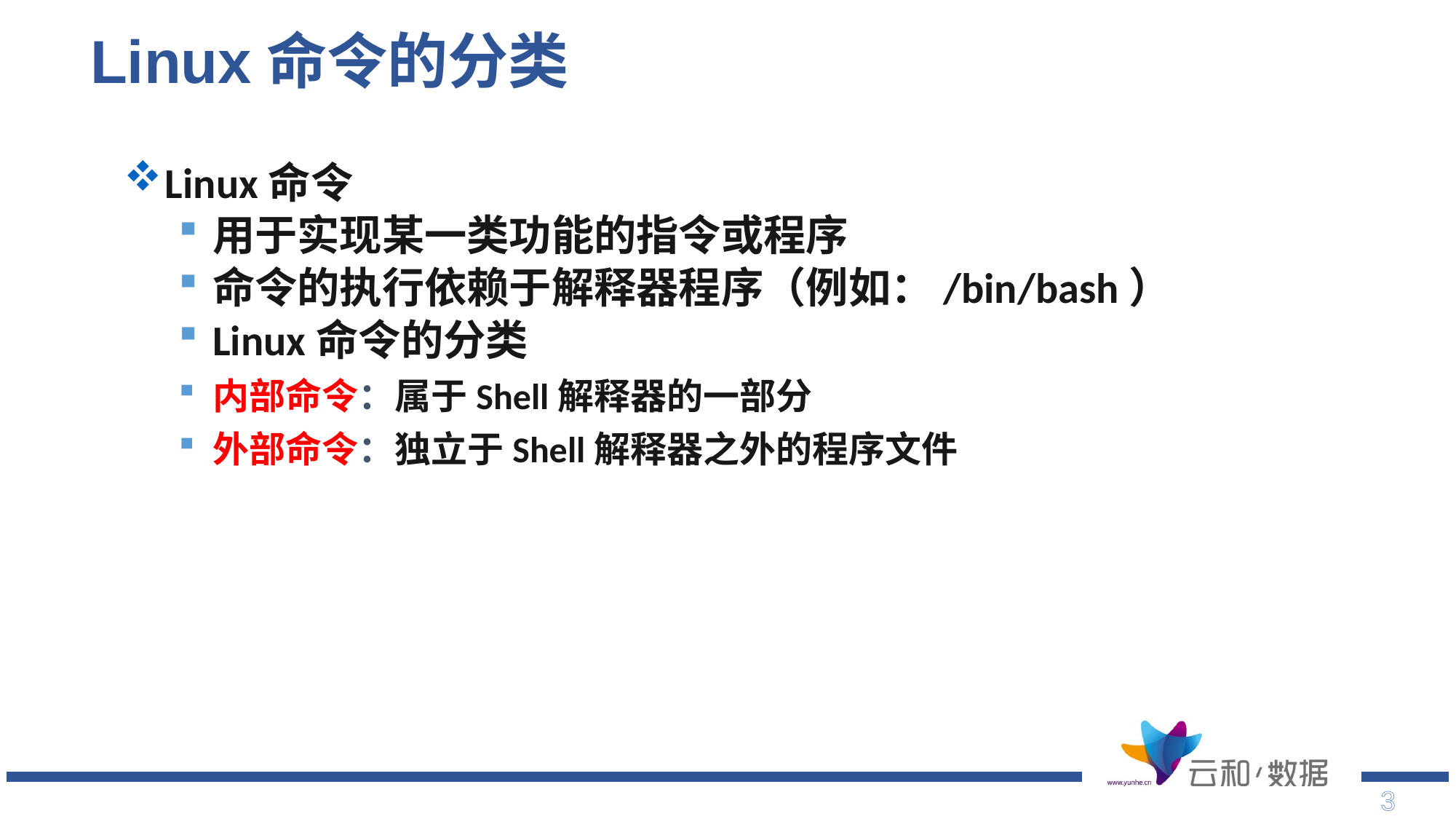

# Linux命令的分类
Linux命令
用于实现某一类功能的指令或程序
命令的执行依赖于解释器程序（例如：/bin/bash）
Linux命令的分类
内部命令：属于Shell解释器的一部分
外部命令：独立于Shell解释器之外的程序文件